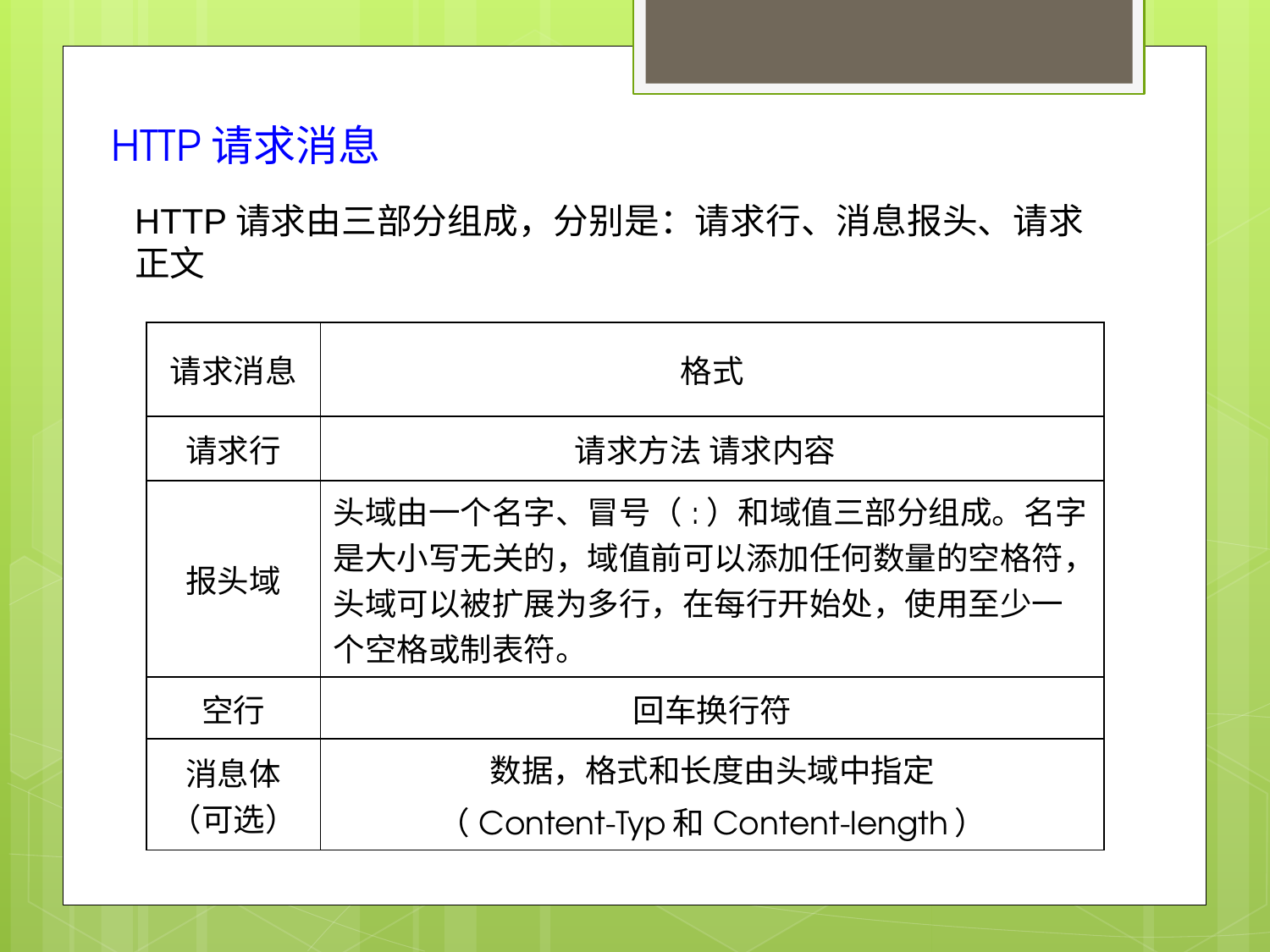

HTTP请求消息
HTTP请求由三部分组成，分别是：请求行、消息报头、请求正文
| 请求消息 | 格式 |
| --- | --- |
| 请求行 | 请求方法 请求内容 |
| 报头域 | 头域由一个名字、冒号（:）和域值三部分组成。名字是大小写无关的，域值前可以添加任何数量的空格符，头域可以被扩展为多行，在每行开始处，使用至少一个空格或制表符。 |
| 空行 | 回车换行符 |
| 消息体（可选） | 数据，格式和长度由头域中指定 （Content-Typ和Content-length） |